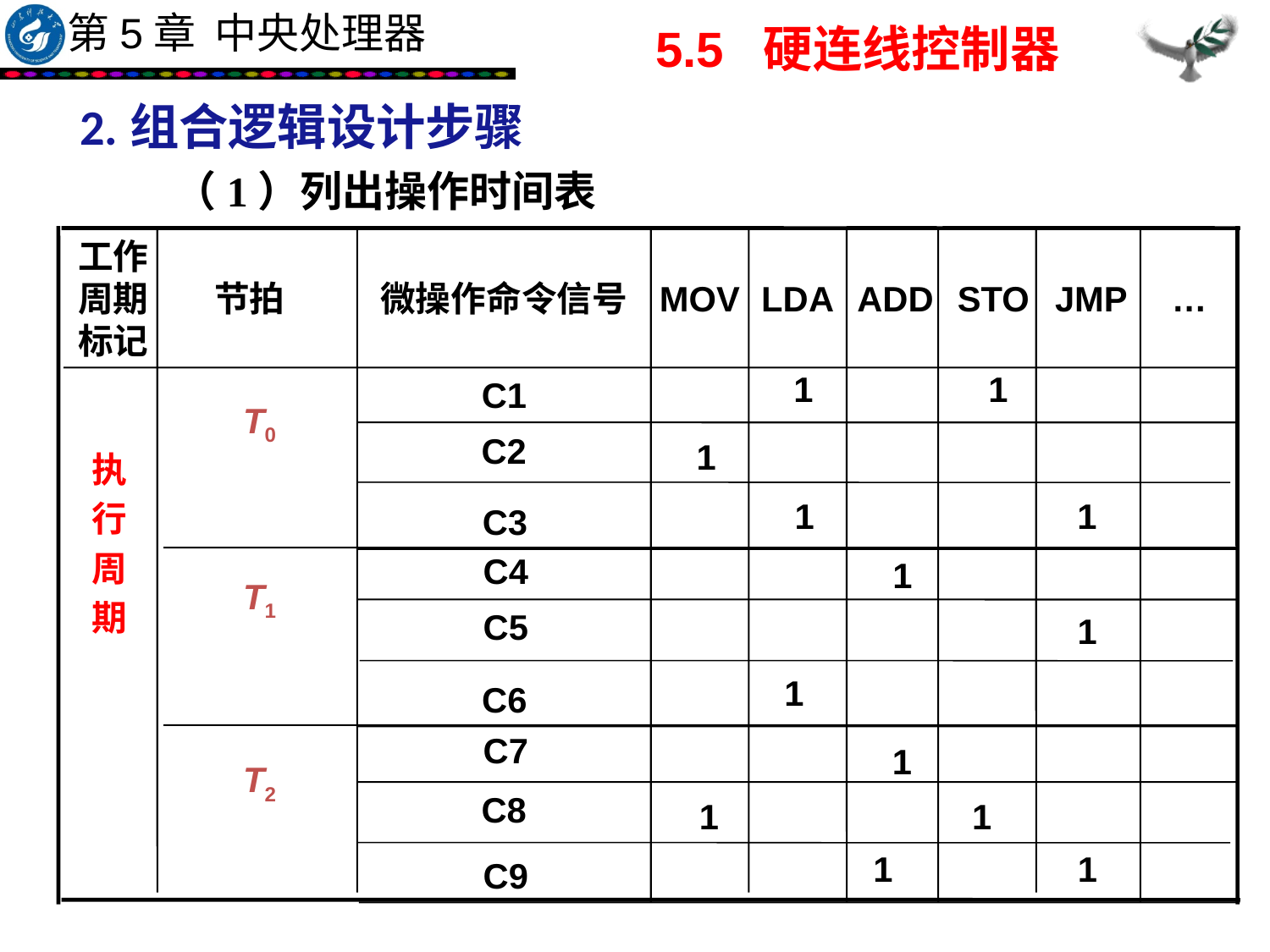

5.5  硬连线控制器
2.组合逻辑设计步骤
（1）列出操作时间表

工作周期标记

节拍
微操作命令信号

MOV

LDA
ADD

STO

JMP

…

              1                  1
C1

T0

执
行
周
期

C2
    1
              1                           1
C3

T1
C4
                        1

C5

                                           1
             1
C6

C7

T2
                        1
C8

    1                          1
                      1                   1
C9